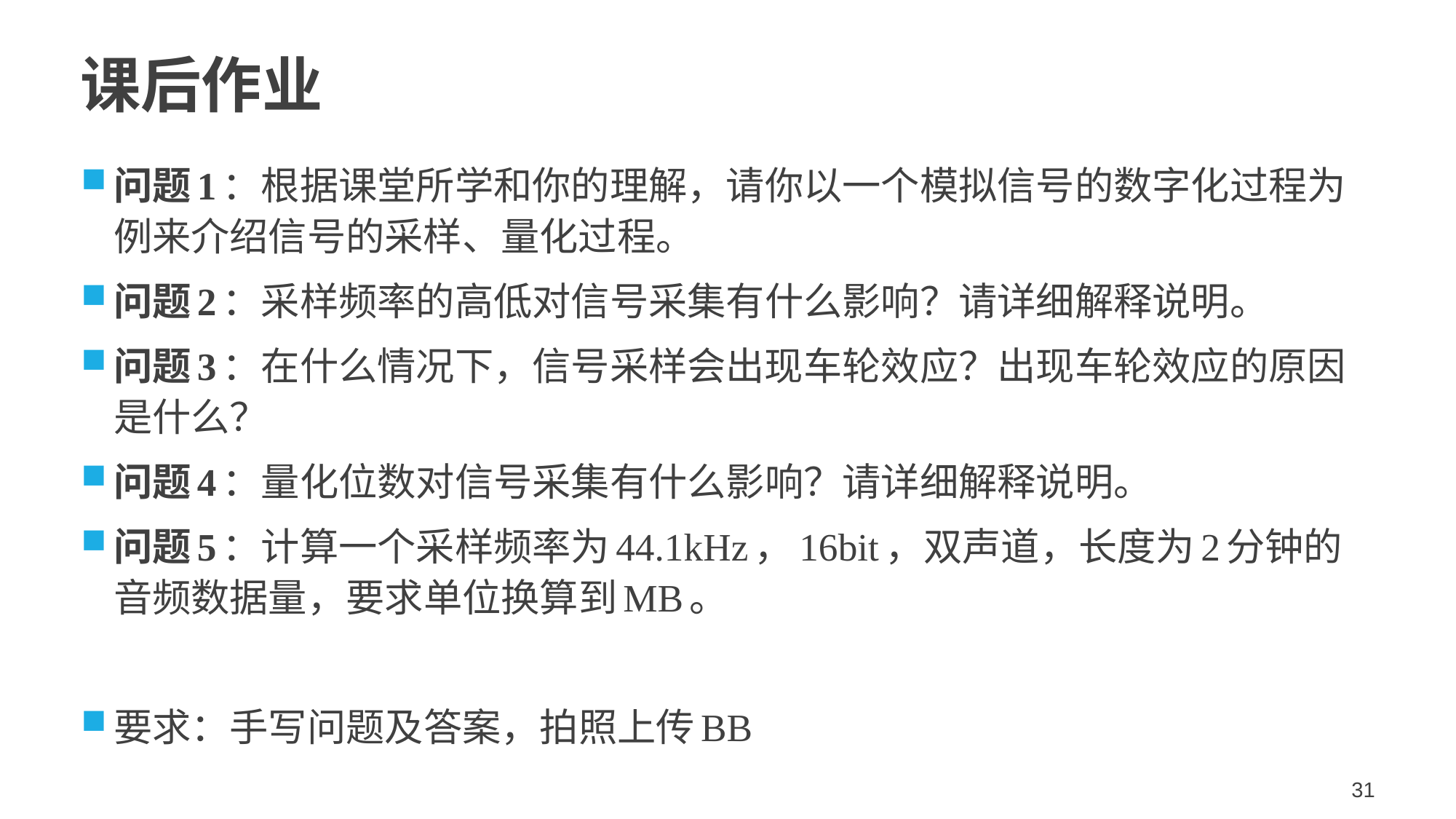

# 课后作业
问题1：根据课堂所学和你的理解，请你以一个模拟信号的数字化过程为例来介绍信号的采样、量化过程。
问题2：采样频率的高低对信号采集有什么影响？请详细解释说明。
问题3：在什么情况下，信号采样会出现车轮效应？出现车轮效应的原因是什么？
问题4：量化位数对信号采集有什么影响？请详细解释说明。
问题5：计算一个采样频率为44.1kHz，16bit，双声道，长度为2分钟的音频数据量，要求单位换算到MB。

要求：手写问题及答案，拍照上传BB
31